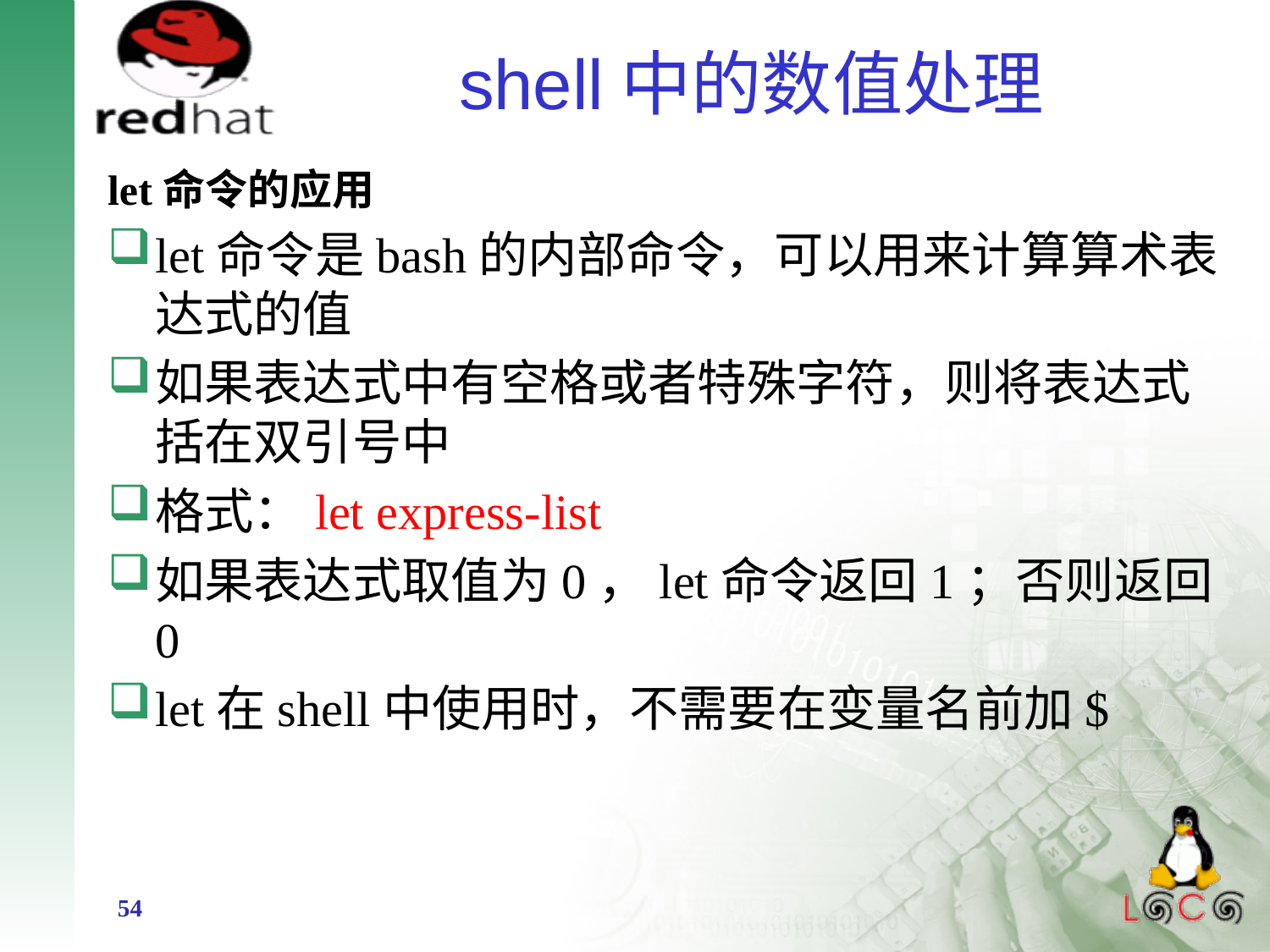

# shell中的数值处理
let命令的应用
let命令是bash的内部命令，可以用来计算算术表达式的值
如果表达式中有空格或者特殊字符，则将表达式括在双引号中
格式：let express-list
如果表达式取值为0，let命令返回1；否则返回0
let在shell中使用时，不需要在变量名前加$
54